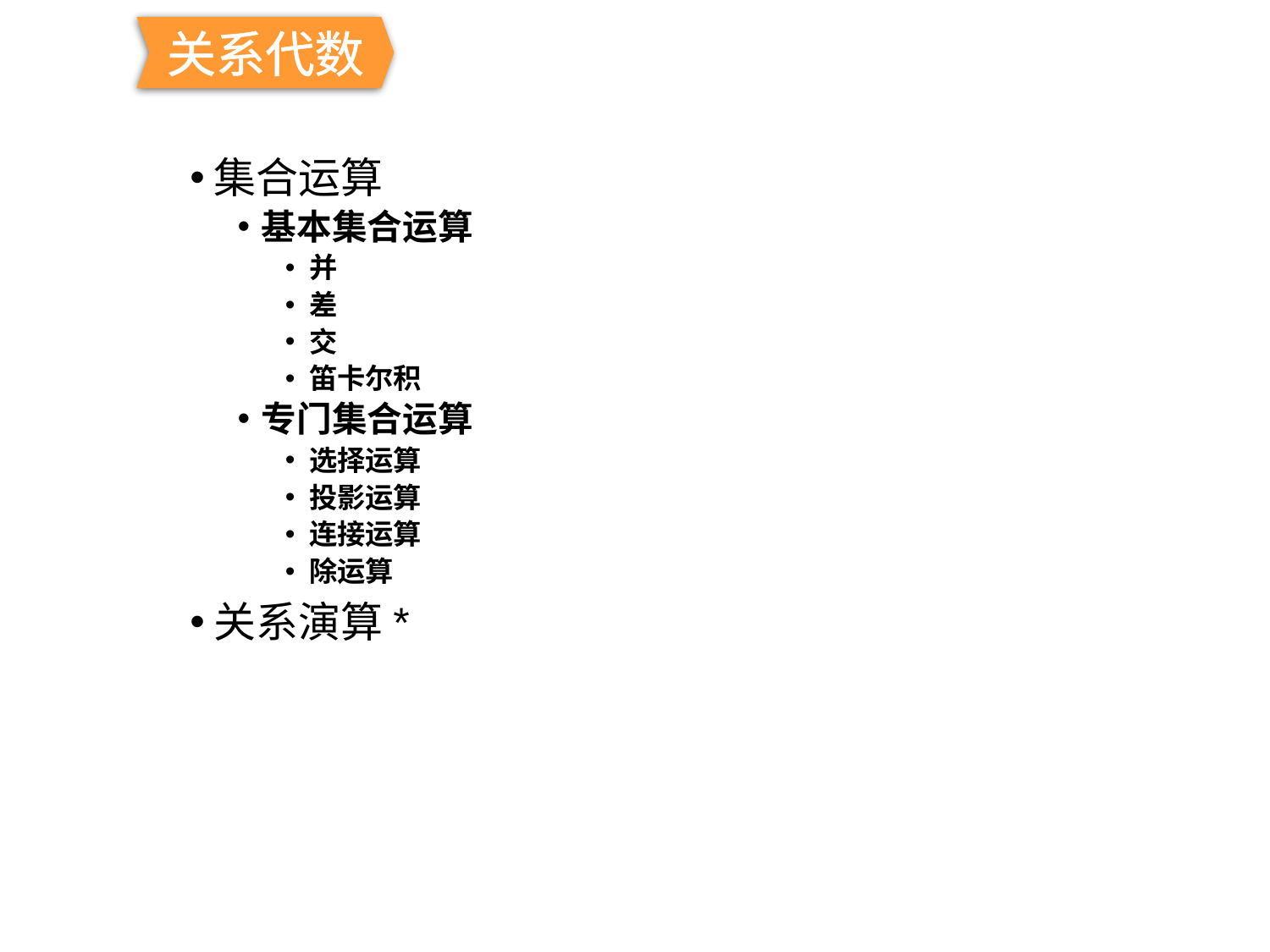

关系代数
集合运算
基本集合运算
并
差
交
笛卡尔积
专门集合运算
选择运算
投影运算
连接运算
除运算
关系演算*